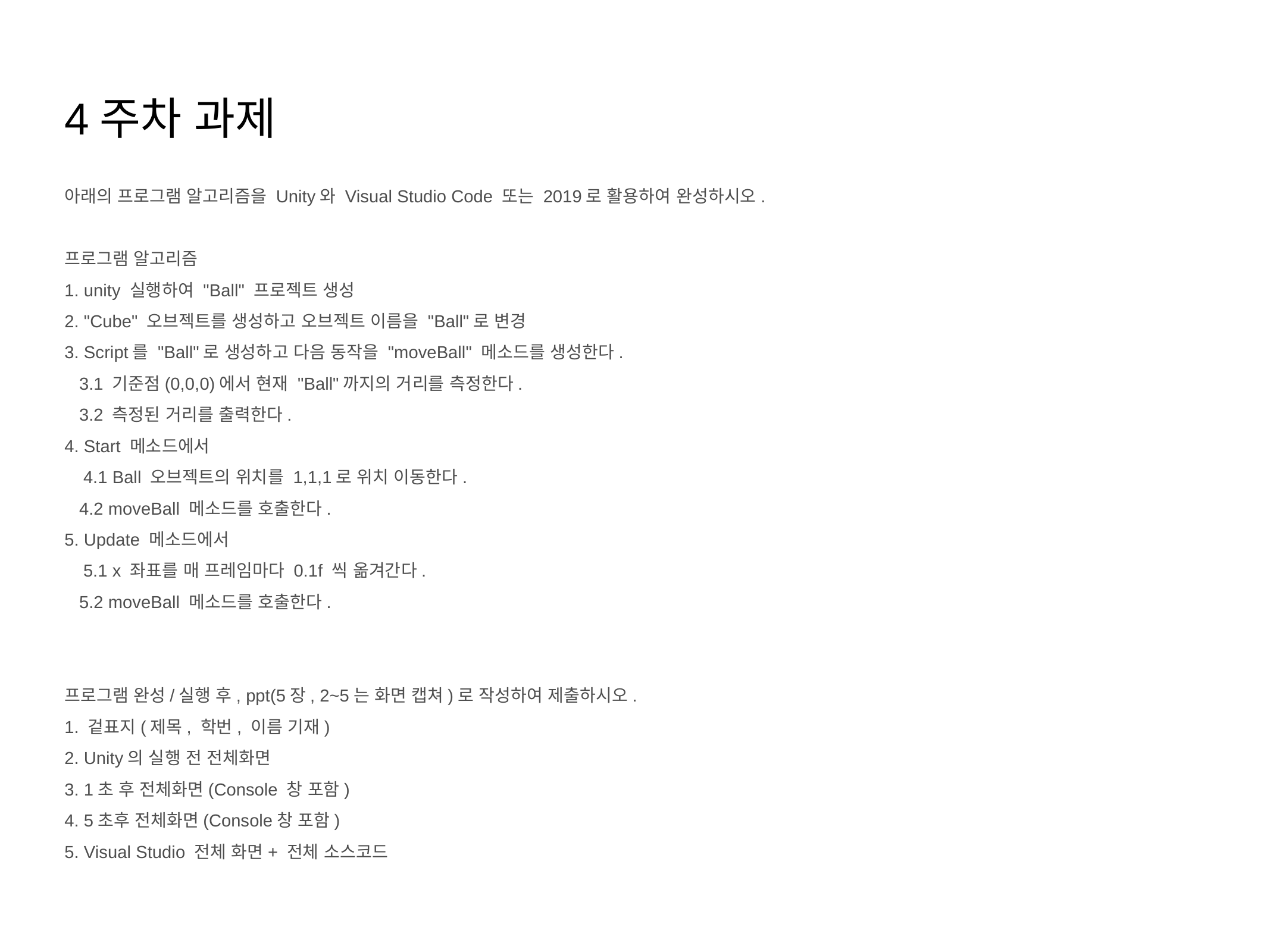

4주차 과제

아래의 프로그램 알고리즘을 Unity와 Visual Studio Code 또는 2019로 활용하여 완성하시오.
프로그램 알고리즘
1. unity 실행하여 "Ball" 프로젝트 생성
2. "Cube" 오브젝트를 생성하고 오브젝트 이름을 "Ball"로 변경
3. Script를 "Ball"로 생성하고 다음 동작을 "moveBall" 메소드를 생성한다.
   3.1 기준점(0,0,0)에서 현재 "Ball"까지의 거리를 측정한다.
   3.2 측정된 거리를 출력한다.
4. Start 메소드에서
   4.1 Ball 오브젝트의 위치를 1,1,1로 위치 이동한다.
   4.2 moveBall 메소드를 호출한다.
5. Update 메소드에서
   5.1 x 좌표를 매 프레임마다 0.1f 씩 옮겨간다.
   5.2 moveBall 메소드를 호출한다.
프로그램 완성/실행 후, ppt(5장, 2~5는 화면 캡쳐)로 작성하여 제출하시오.
1. 겉표지(제목, 학번, 이름 기재)
2. Unity의 실행 전 전체화면
3. 1초 후 전체화면(Console 창 포함)
4. 5초후 전체화면(Console창 포함)
5. Visual Studio 전체 화면+ 전체 소스코드